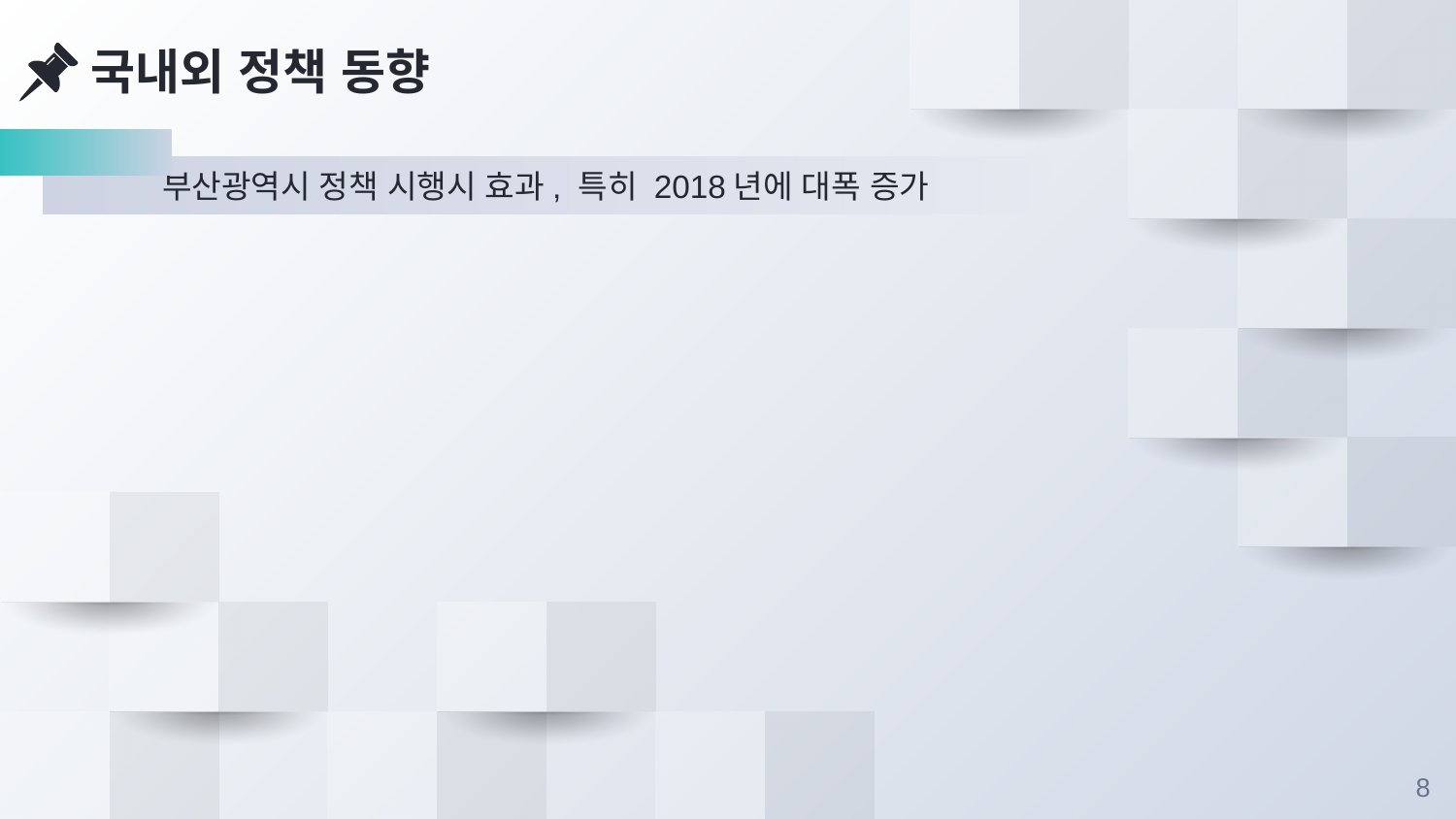

국내외 정책 동향

부산광역시 정책 시행시 효과, 특히 2018년에 대폭 증가
8